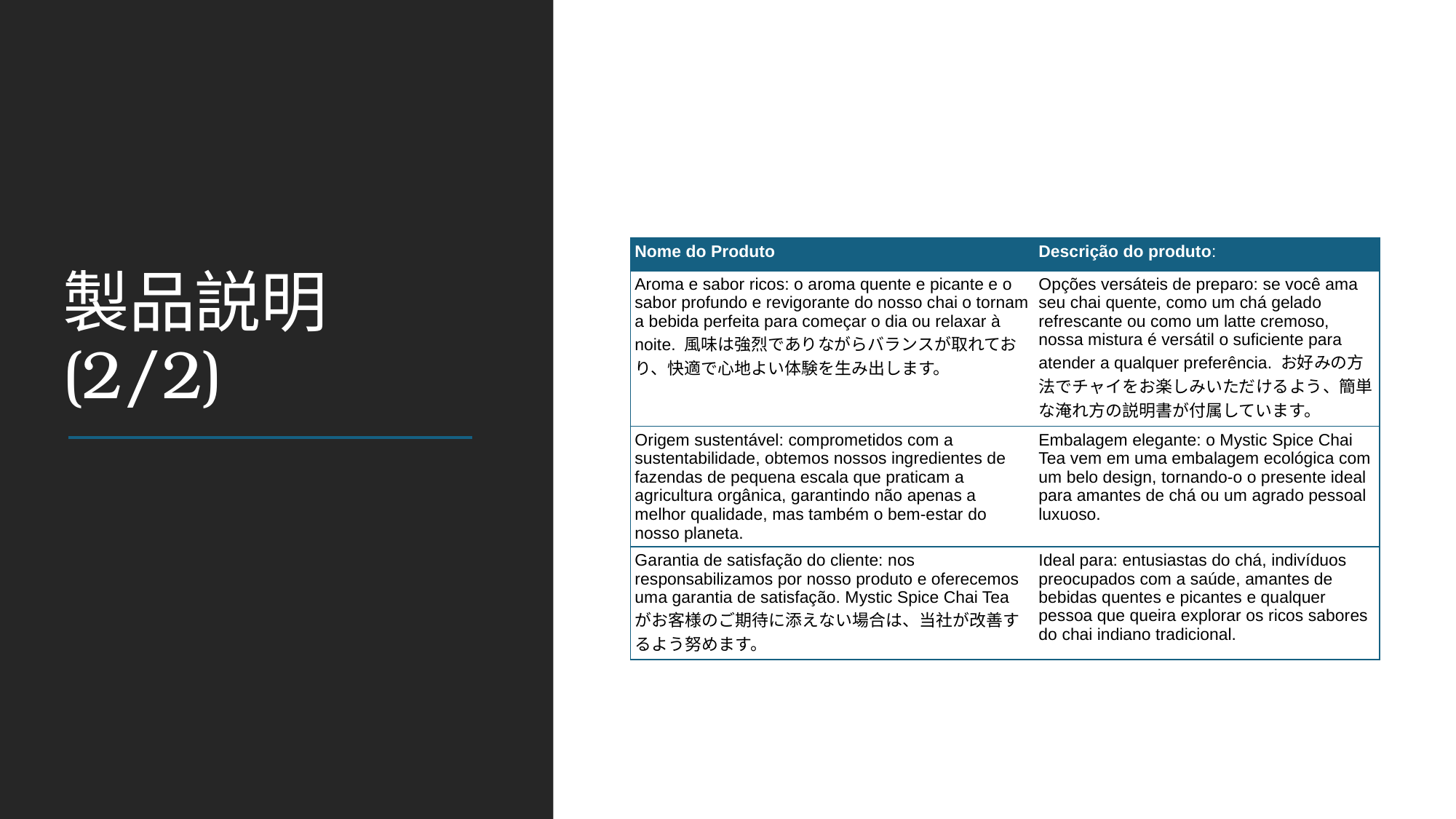

# 製品説明 (2/2)
| Nome do Produto | Descrição do produto: |
| --- | --- |
| Aroma e sabor ricos: o aroma quente e picante e o sabor profundo e revigorante do nosso chai o tornam a bebida perfeita para começar o dia ou relaxar à noite. 風味は強烈でありながらバランスが取れており、快適で心地よい体験を生み出します。 | Opções versáteis de preparo: se você ama seu chai quente, como um chá gelado refrescante ou como um latte cremoso, nossa mistura é versátil o suficiente para atender a qualquer preferência. お好みの方法でチャイをお楽しみいただけるよう、簡単な淹れ方の説明書が付属しています。 |
| Origem sustentável: comprometidos com a sustentabilidade, obtemos nossos ingredientes de fazendas de pequena escala que praticam a agricultura orgânica, garantindo não apenas a melhor qualidade, mas também o bem-estar do nosso planeta. | Embalagem elegante: o Mystic Spice Chai Tea vem em uma embalagem ecológica com um belo design, tornando-o o presente ideal para amantes de chá ou um agrado pessoal luxuoso. |
| Garantia de satisfação do cliente: nos responsabilizamos por nosso produto e oferecemos uma garantia de satisfação. Mystic Spice Chai Tea がお客様のご期待に添えない場合は、当社が改善するよう努めます。 | Ideal para: entusiastas do chá, indivíduos preocupados com a saúde, amantes de bebidas quentes e picantes e qualquer pessoa que queira explorar os ricos sabores do chai indiano tradicional. |